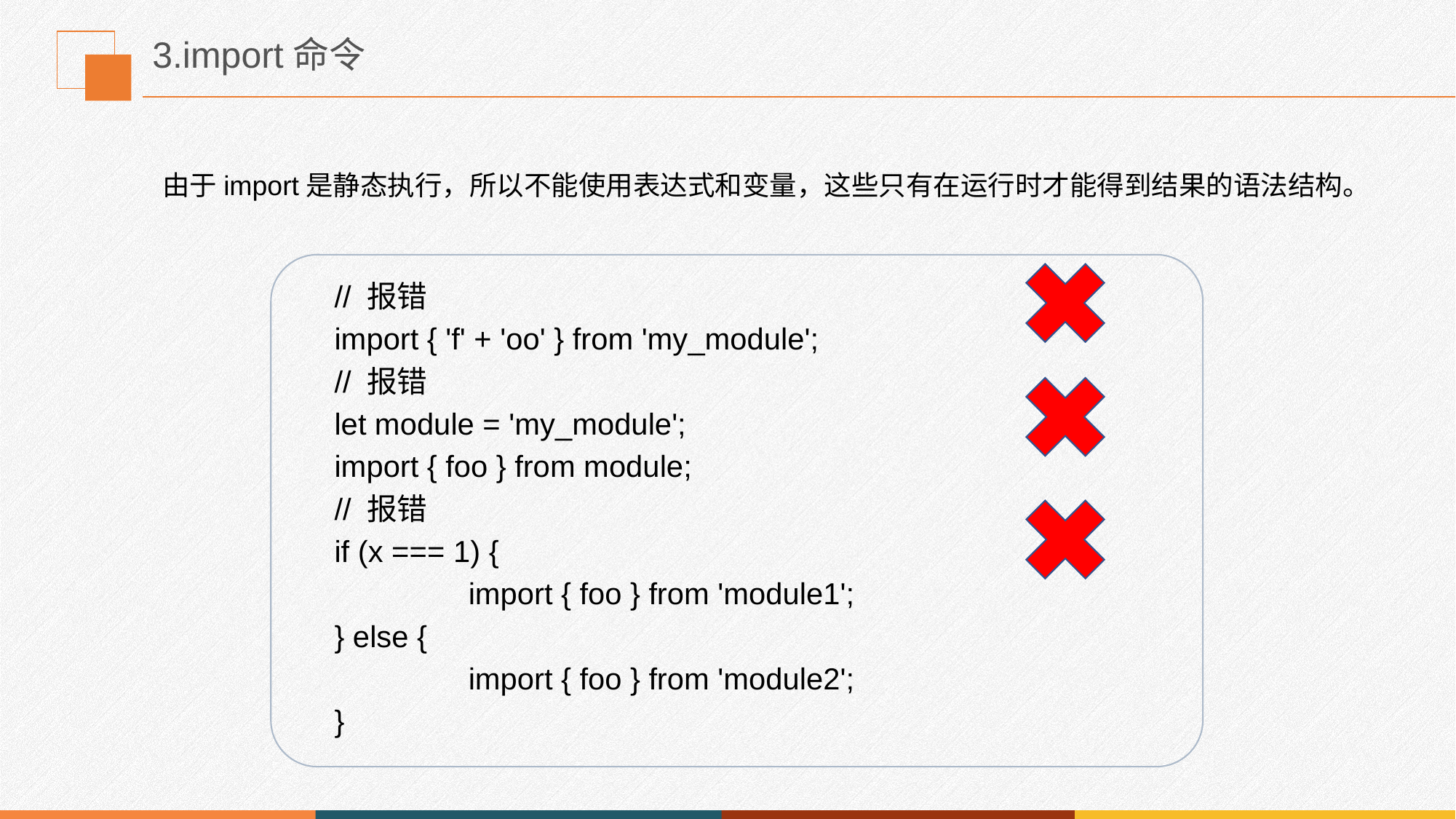

# 3.import命令
由于import是静态执行，所以不能使用表达式和变量，这些只有在运行时才能得到结果的语法结构。

// 报错
import { 'f' + 'oo' } from 'my_module';
// 报错
let module = 'my_module';
import { foo } from module;
// 报错
if (x === 1) {
                import { foo } from 'module1';
} else {
                import { foo } from 'module2';
}